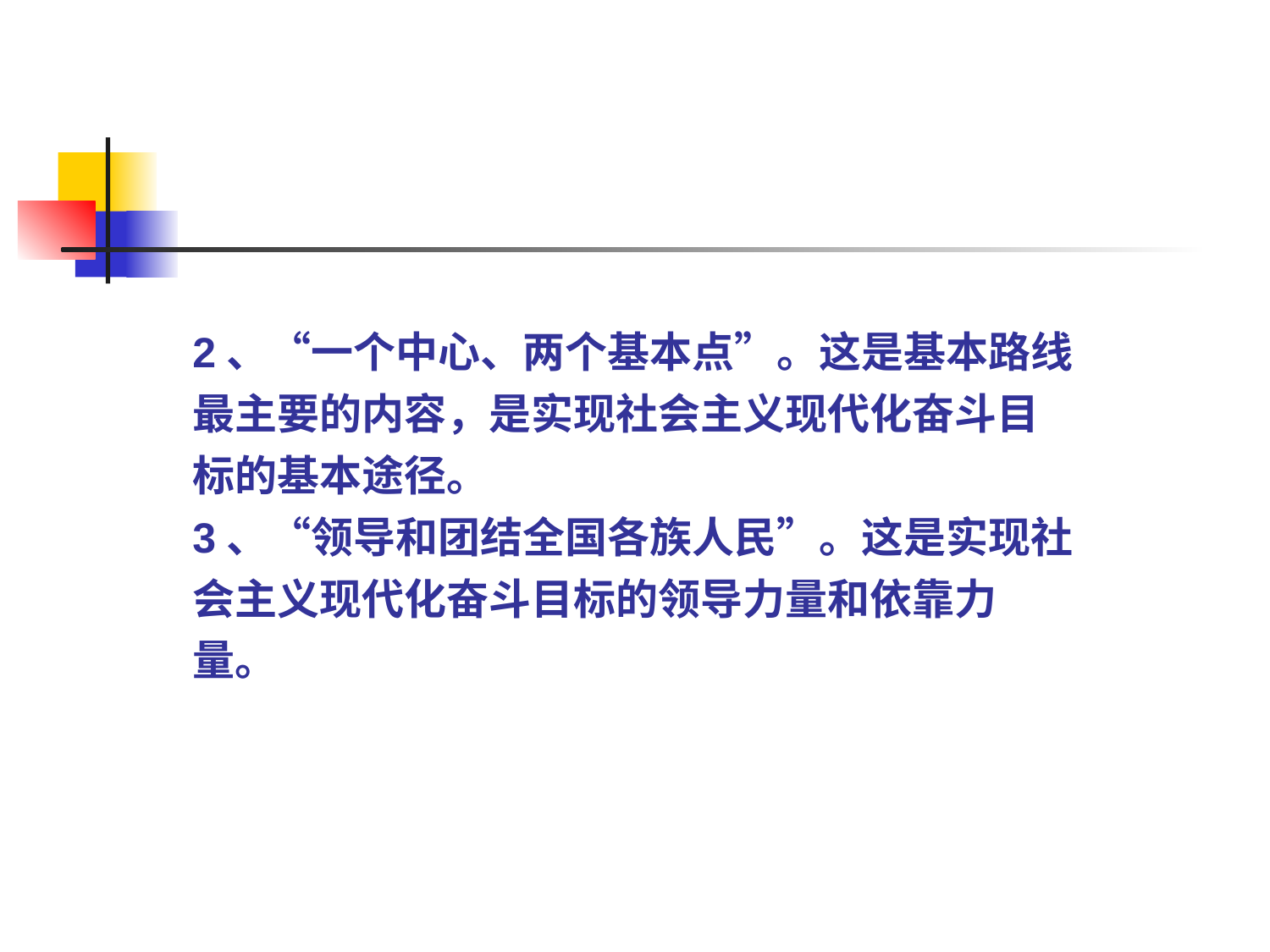

2、“一个中心、两个基本点”。这是基本路线最主要的内容，是实现社会主义现代化奋斗目标的基本途径。
3、“领导和团结全国各族人民”。这是实现社会主义现代化奋斗目标的领导力量和依靠力量。